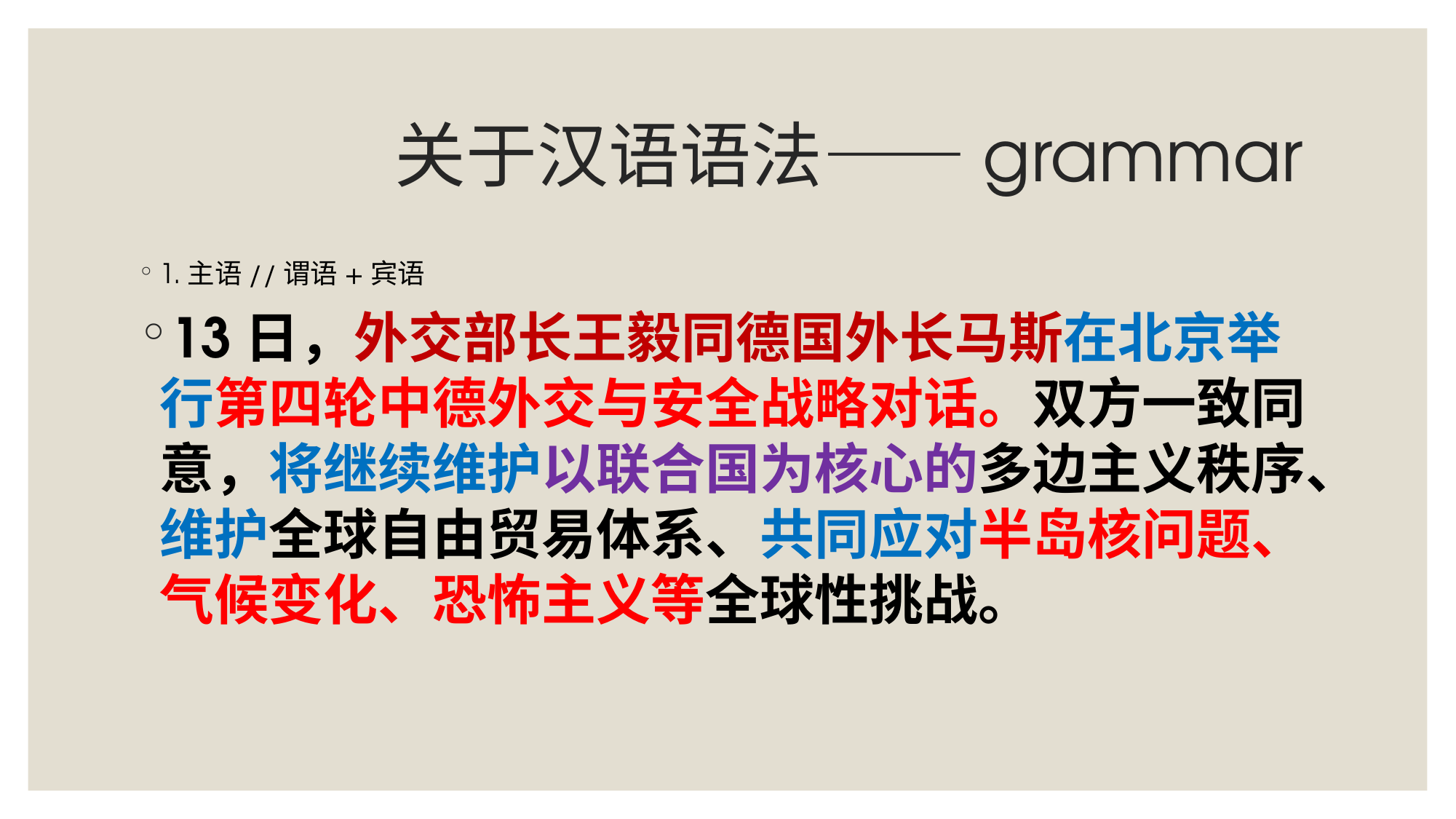

# 关于汉语语法——grammar
1.主语//谓语+宾语
13日，外交部长王毅同德国外长马斯在北京举行第四轮中德外交与安全战略对话。双方一致同意，将继续维护以联合国为核心的多边主义秩序、维护全球自由贸易体系、共同应对半岛核问题、气候变化、恐怖主义等全球性挑战。